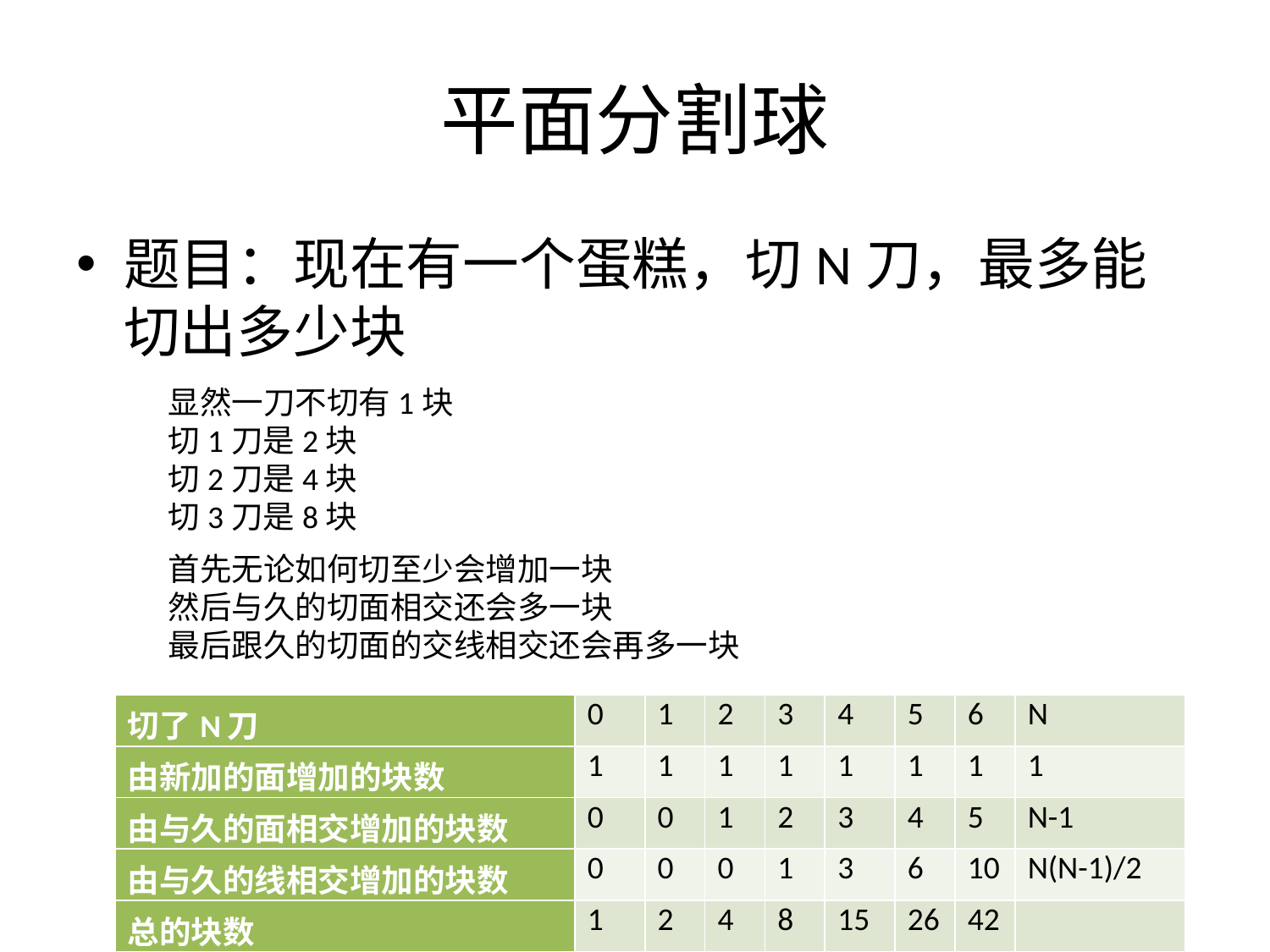

# 平面分割球
题目：现在有一个蛋糕，切N刀，最多能切出多少块
显然一刀不切有1块
切1刀是2块
切2刀是4块
切3刀是8块
首先无论如何切至少会增加一块
然后与久的切面相交还会多一块
最后跟久的切面的交线相交还会再多一块
| 切了N刀 | 0 | 1 | 2 | 3 | 4 | 5 | 6 | N |
| --- | --- | --- | --- | --- | --- | --- | --- | --- |
| 由新加的面增加的块数 | 1 | 1 | 1 | 1 | 1 | 1 | 1 | 1 |
| 由与久的面相交增加的块数 | 0 | 0 | 1 | 2 | 3 | 4 | 5 | N-1 |
| 由与久的线相交增加的块数 | 0 | 0 | 0 | 1 | 3 | 6 | 10 | N(N-1)/2 |
| 总的块数 | 1 | 2 | 4 | 8 | 15 | 26 | 42 |  |